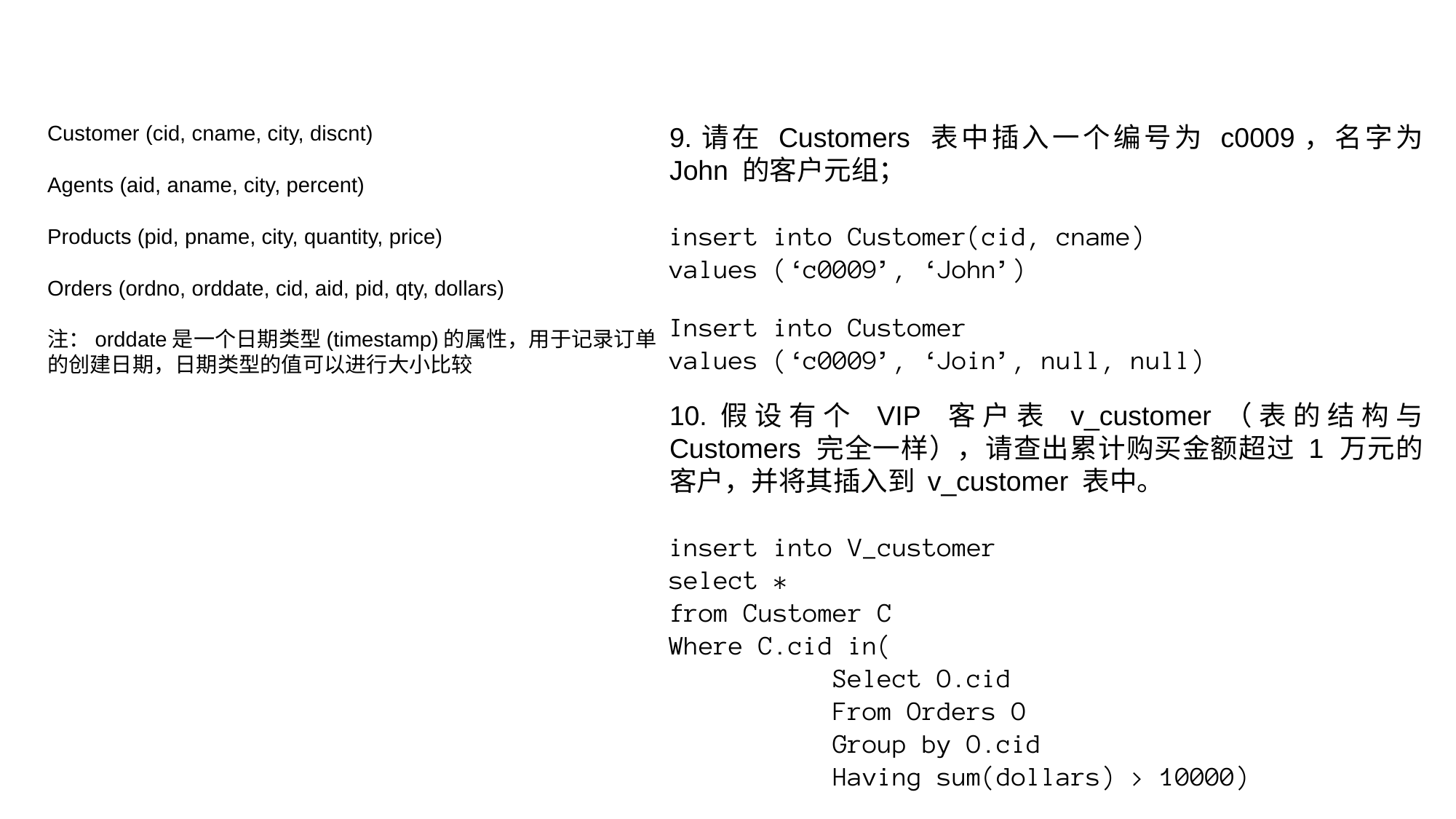

Customer (cid, cname, city, discnt)

Agents (aid, aname, city, percent)

Products (pid, pname, city, quantity, price)

Orders (ordno, orddate, cid, aid, pid, qty, dollars)

注：orddate是一个日期类型(timestamp)的属性，用于记录订单的创建日期，日期类型的值可以进行大小比较
9.请在 Customers 表中插入一个编号为 c0009，名字为 John 的客户元组；

insert into Customer(cid, cname)
values (‘c0009’, ‘John’)

Insert into Customer
values (‘c0009’, ‘Join’, null, null)
10.假设有个 VIP 客户表 v_customer（表的结构与 Customers 完全一样），请查出累计购买金额超过 1 万元的客户，并将其插入到 v_customer 表中。

insert into V_customer
select *
from Customer C
Where C.cid in(
Select O.cid
From Orders O
Group by O.cid
Having sum(dollars) > 10000)